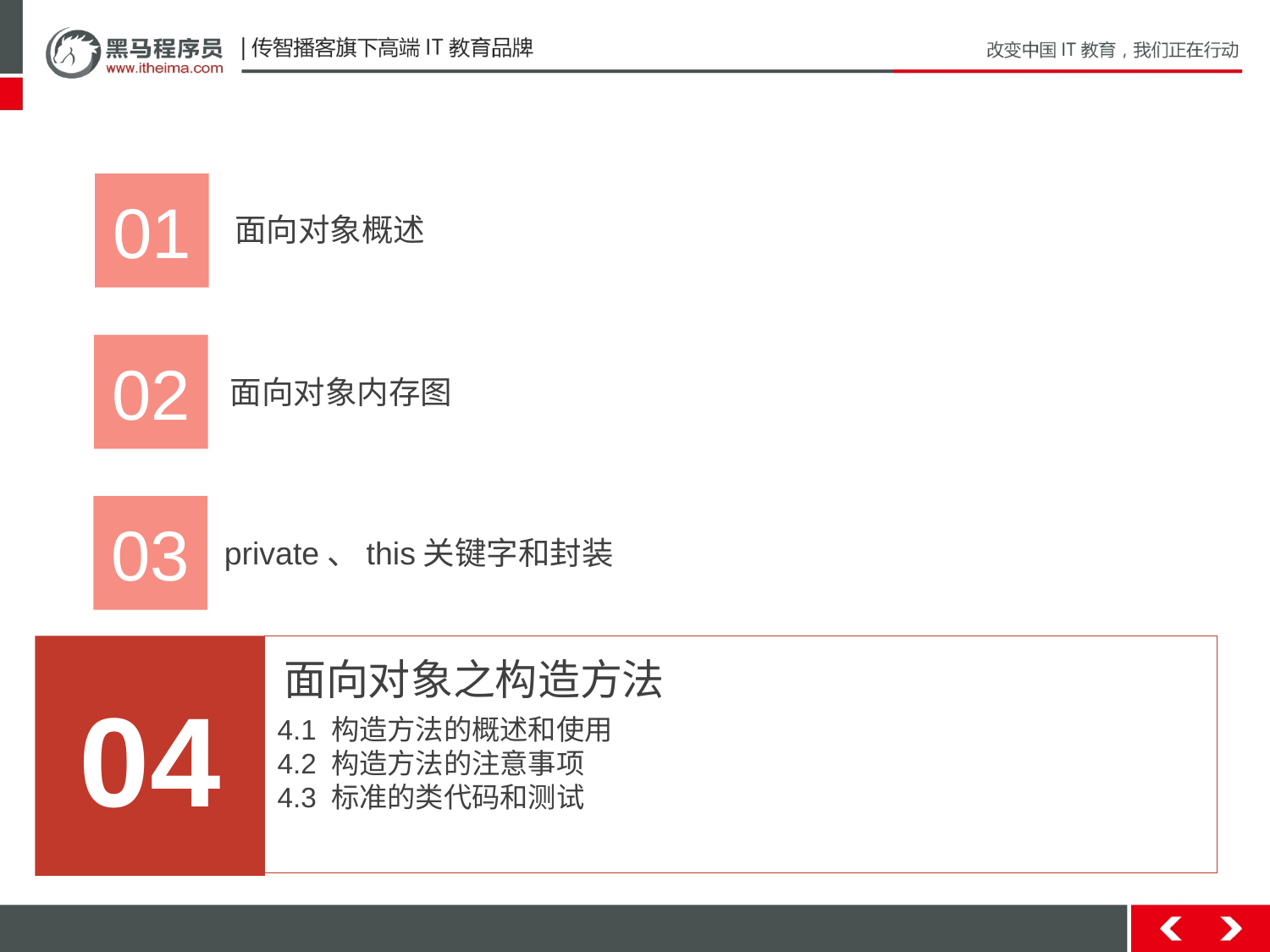

01
 面向对象概述

02
  面向对象内存图

03
  private、this关键字和封装

04
面向对象之构造方法
4.1 构造方法的概述和使用
4.2 构造方法的注意事项
4.3 标准的类代码和测试